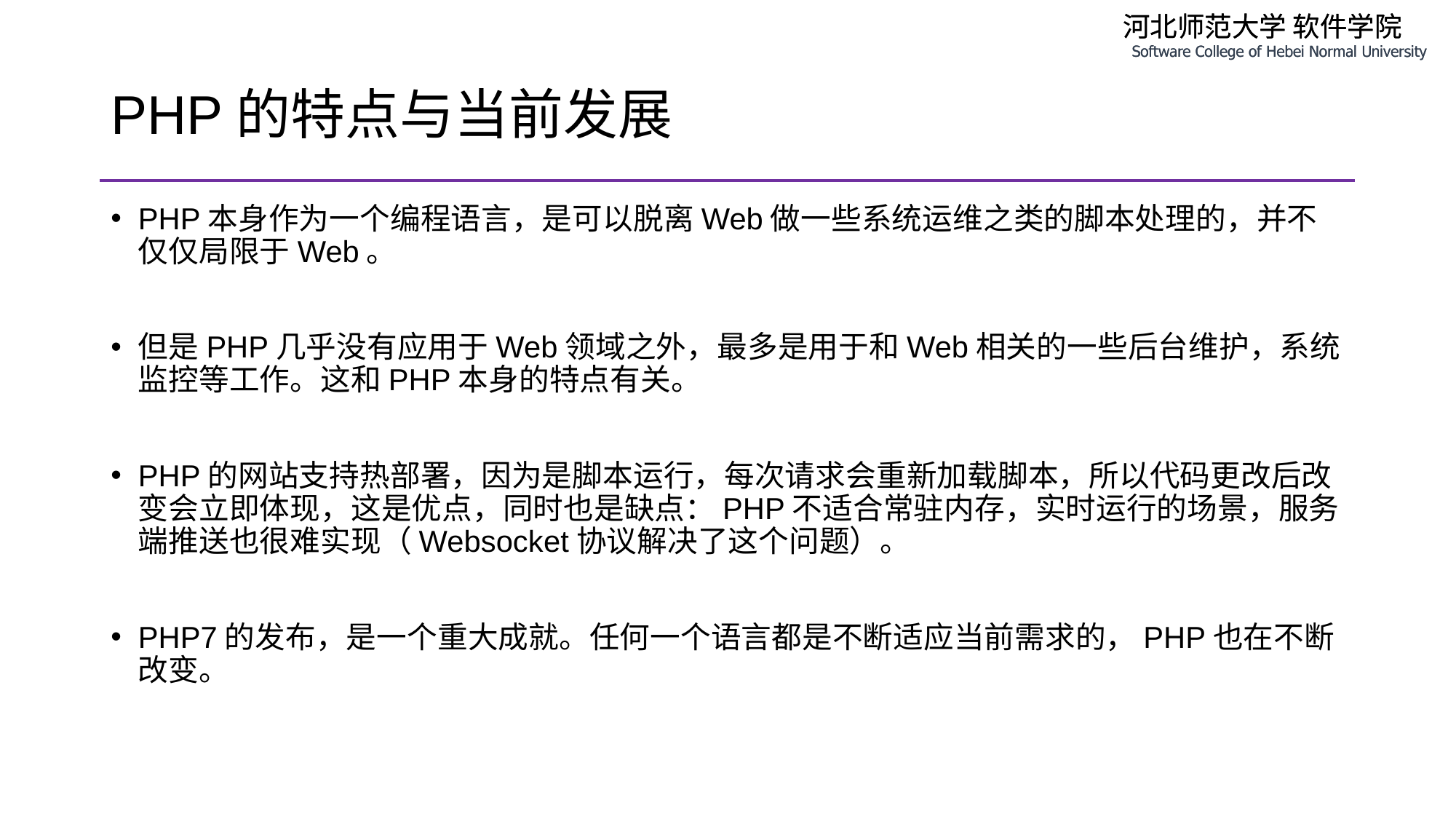

# PHP的特点与当前发展
PHP本身作为一个编程语言，是可以脱离Web做一些系统运维之类的脚本处理的，并不仅仅局限于Web。

但是PHP几乎没有应用于Web领域之外，最多是用于和Web相关的一些后台维护，系统监控等工作。这和PHP本身的特点有关。

PHP的网站支持热部署，因为是脚本运行，每次请求会重新加载脚本，所以代码更改后改变会立即体现，这是优点，同时也是缺点：PHP不适合常驻内存，实时运行的场景，服务端推送也很难实现（Websocket协议解决了这个问题）。

PHP7的发布，是一个重大成就。任何一个语言都是不断适应当前需求的，PHP也在不断改变。